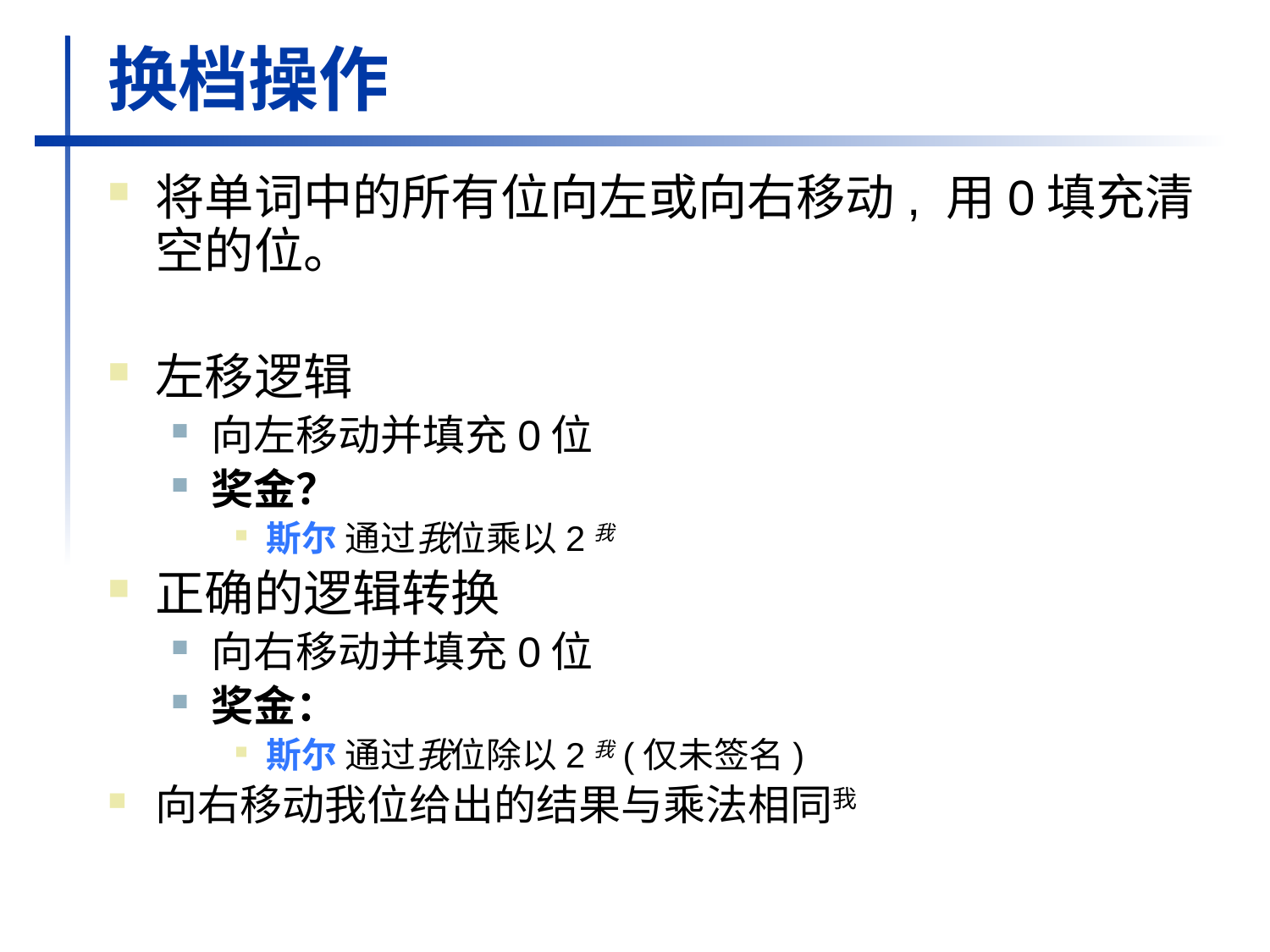

# 换档操作
将单词中的所有位向左或向右移动, 用0填充清空的位。

左移逻辑
向左移动并填充0位
奖金？
斯尔 通过我位乘以2我
正确的逻辑转换
向右移动并填充0位
奖金：
斯尔 通过我位除以2我(仅未签名)
向右移动我位给出的结果与乘法相同我